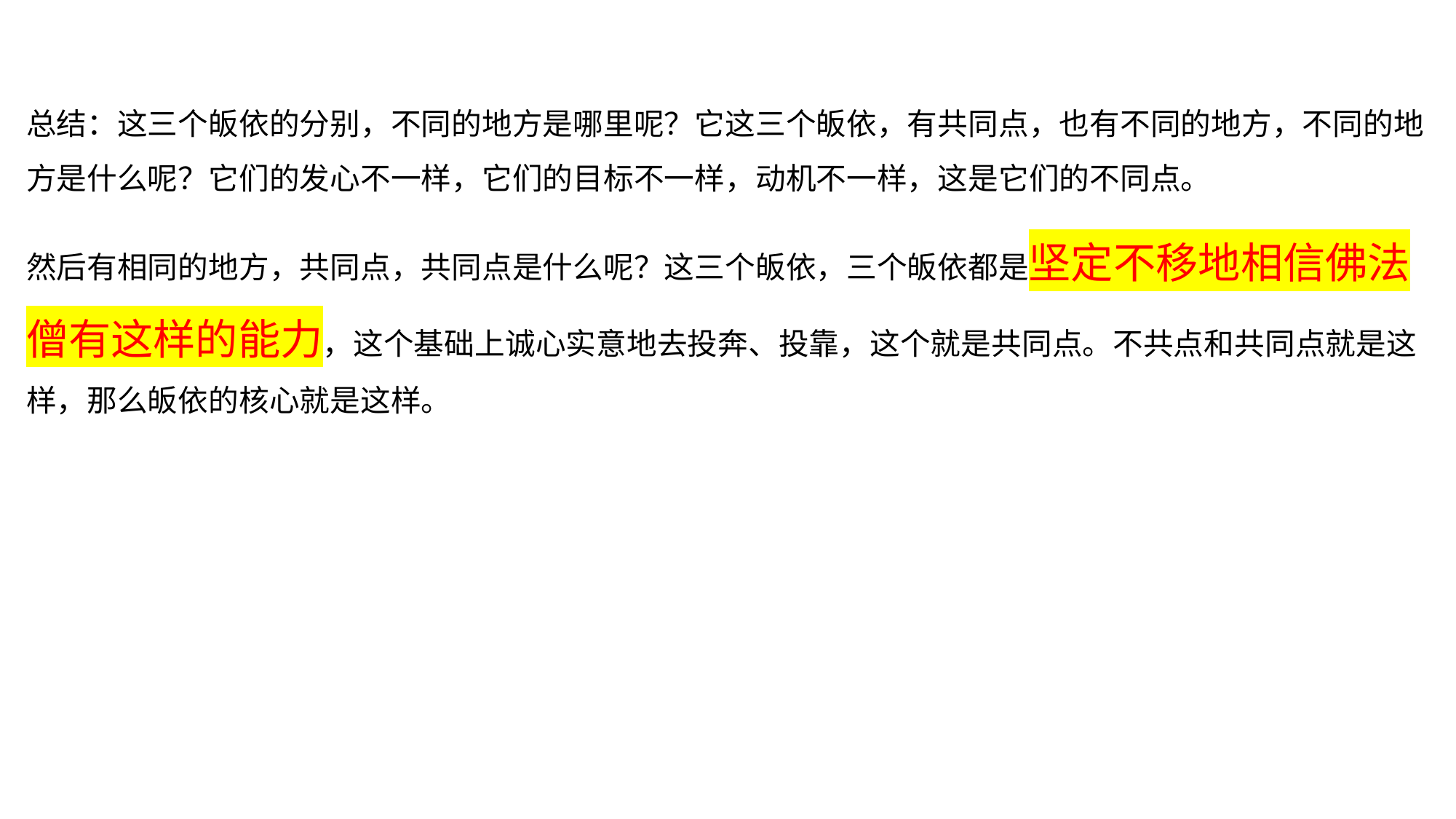

总结：这三个皈依的分别，不同的地方是哪里呢？它这三个皈依，有共同点，也有不同的地方，不同的地方是什么呢？它们的发心不一样，它们的目标不一样，动机不一样，这是它们的不同点。
然后有相同的地方，共同点，共同点是什么呢？这三个皈依，三个皈依都是坚定不移地相信佛法僧有这样的能力，这个基础上诚心实意地去投奔、投靠，这个就是共同点。不共点和共同点就是这样，那么皈依的核心就是这样。